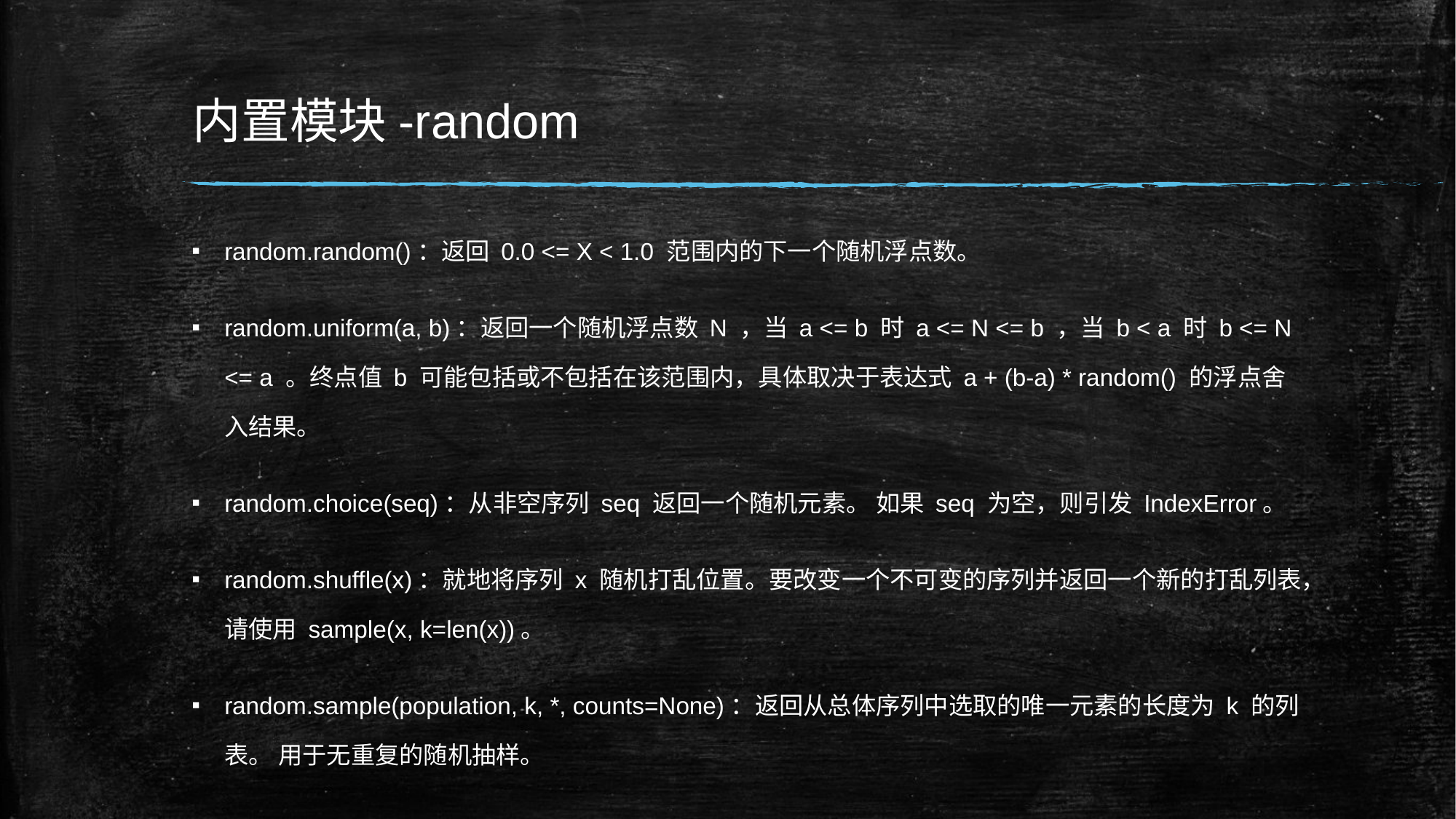

# 内置模块-random
random.random()：返回 0.0 <= X < 1.0 范围内的下一个随机浮点数。
random.uniform(a, b)：返回一个随机浮点数 N ，当 a <= b 时 a <= N <= b ，当 b < a 时 b <= N <= a 。终点值 b 可能包括或不包括在该范围内，具体取决于表达式 a + (b-a) * random() 的浮点舍入结果。
random.choice(seq)：从非空序列 seq 返回一个随机元素。 如果 seq 为空，则引发 IndexError。
random.shuffle(x)：就地将序列 x 随机打乱位置。要改变一个不可变的序列并返回一个新的打乱列表，请使用 sample(x, k=len(x))。
random.sample(population, k, *, counts=None)：返回从总体序列中选取的唯一元素的长度为 k 的列表。 用于无重复的随机抽样。